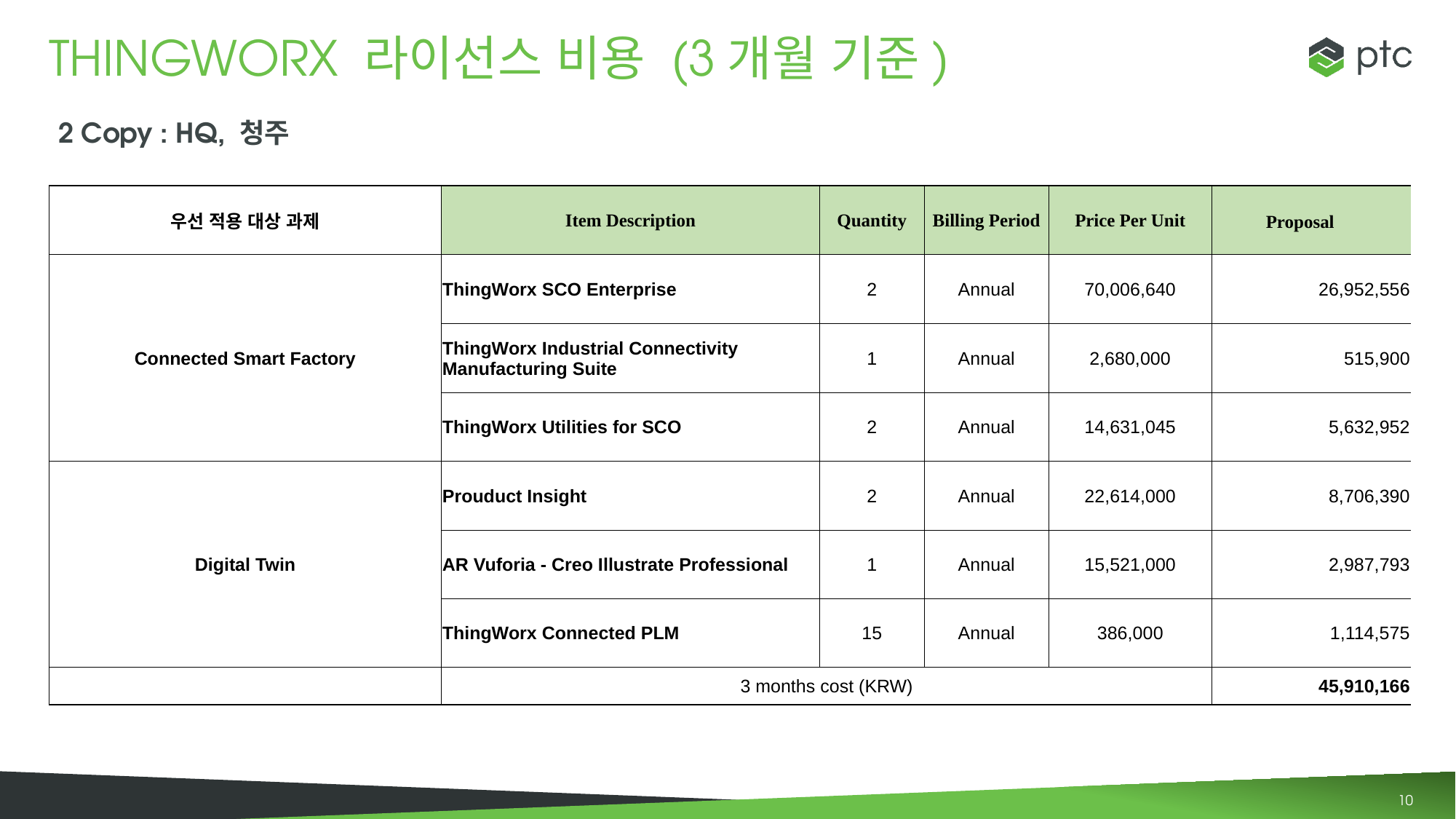

# Thingworx 라이선스 비용 (3개월 기준)
2 Copy : HQ, 청주
| 우선 적용 대상 과제 | Item Description | Quantity | Billing Period | Price Per Unit | Proposal |
| --- | --- | --- | --- | --- | --- |
| Connected Smart Factory | ThingWorx SCO Enterprise | 2 | Annual | 70,006,640 | 26,952,556 |
|  | ThingWorx Industrial Connectivity Manufacturing Suite | 1 | Annual | 2,680,000 | 515,900 |
|  | ThingWorx Utilities for SCO | 2 | Annual | 14,631,045 | 5,632,952 |
| Digital Twin | Prouduct Insight | 2 | Annual | 22,614,000 | 8,706,390 |
|  | AR Vuforia - Creo Illustrate Professional | 1 | Annual | 15,521,000 | 2,987,793 |
|  | ThingWorx Connected PLM | 15 | Annual | 386,000 | 1,114,575 |
|  | 3 months cost (KRW) |  |  |  | 45,910,166 |